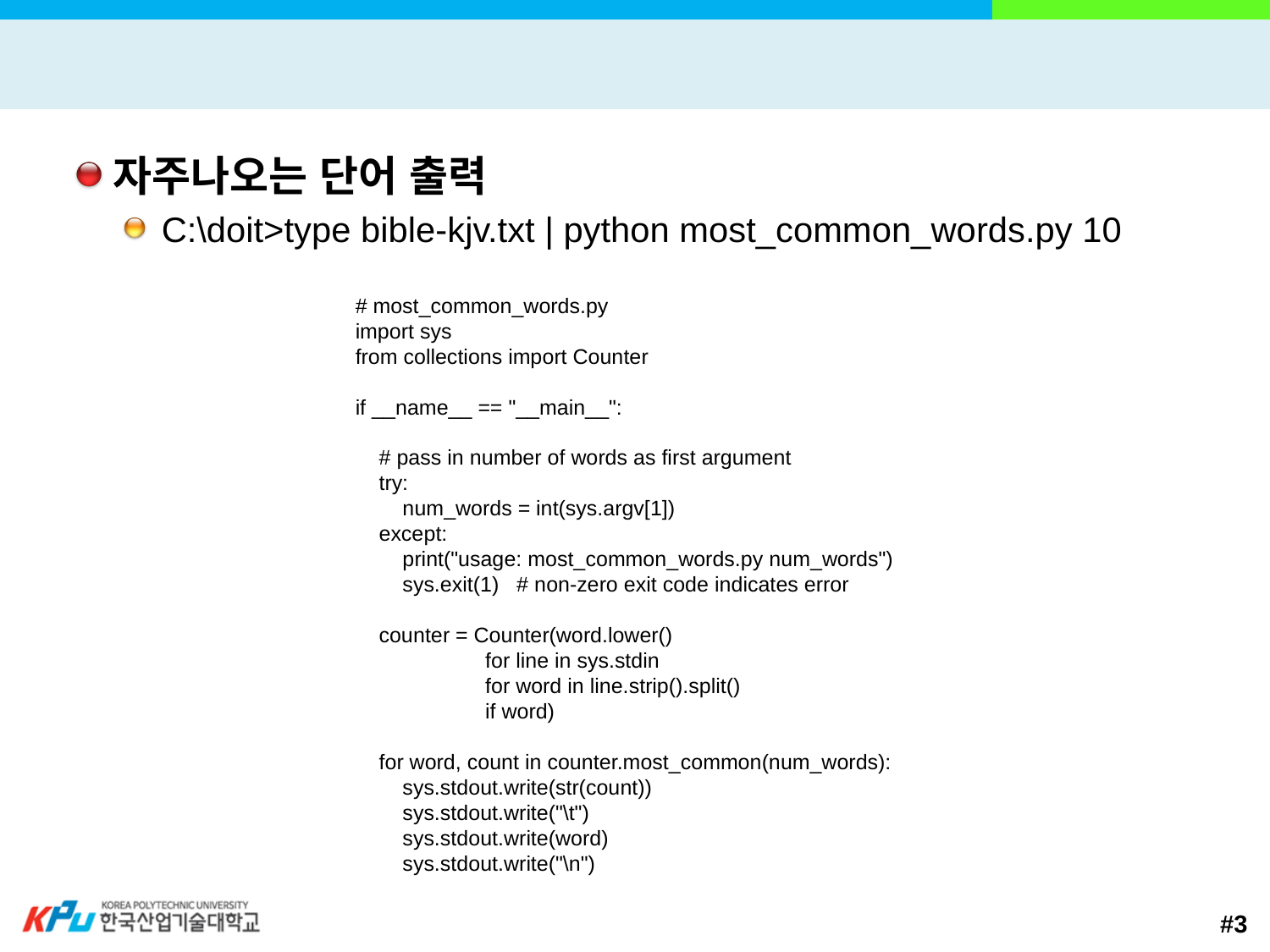

#
자주나오는 단어 출력
C:\doit>type bible-kjv.txt | python most_common_words.py 10

# most_common_words.py import sys from collections import Counter if __name__ == "__main__": # pass in number of words as first argument try: num_words = int(sys.argv[1]) except: print("usage: most_common_words.py num_words") sys.exit(1)   # non-zero exit code indicates error counter = Counter(word.lower() for line in sys.stdin for word in line.strip().split() if word) for word, count in counter.most_common(num_words): sys.stdout.write(str(count)) sys.stdout.write("\t") sys.stdout.write(word) sys.stdout.write("\n")